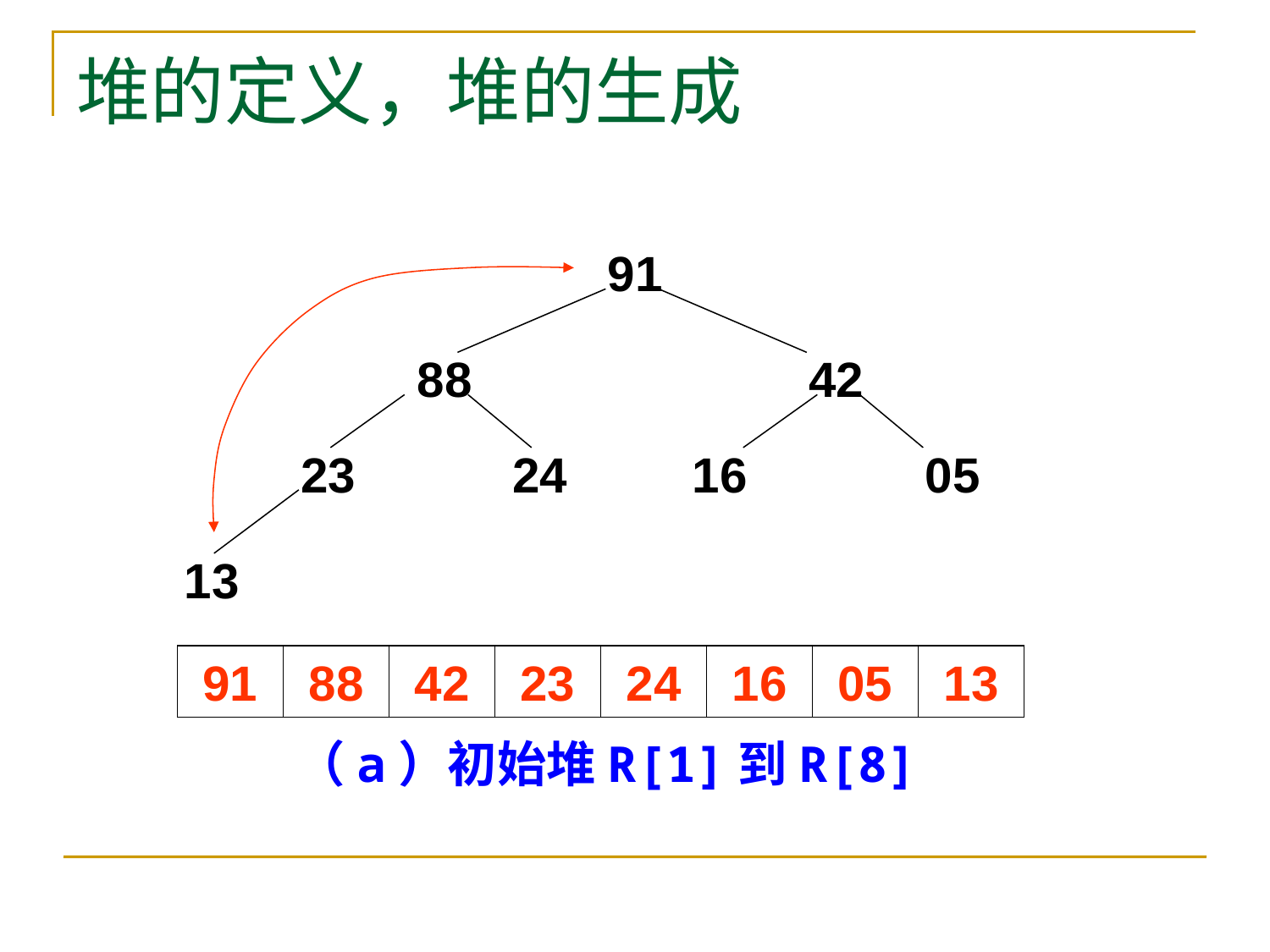

# 堆的定义，堆的生成
91

88
42

23
24
16
05

13
91
88
42
23
24
16
05
13
（a）初始堆R[1]到R[8]